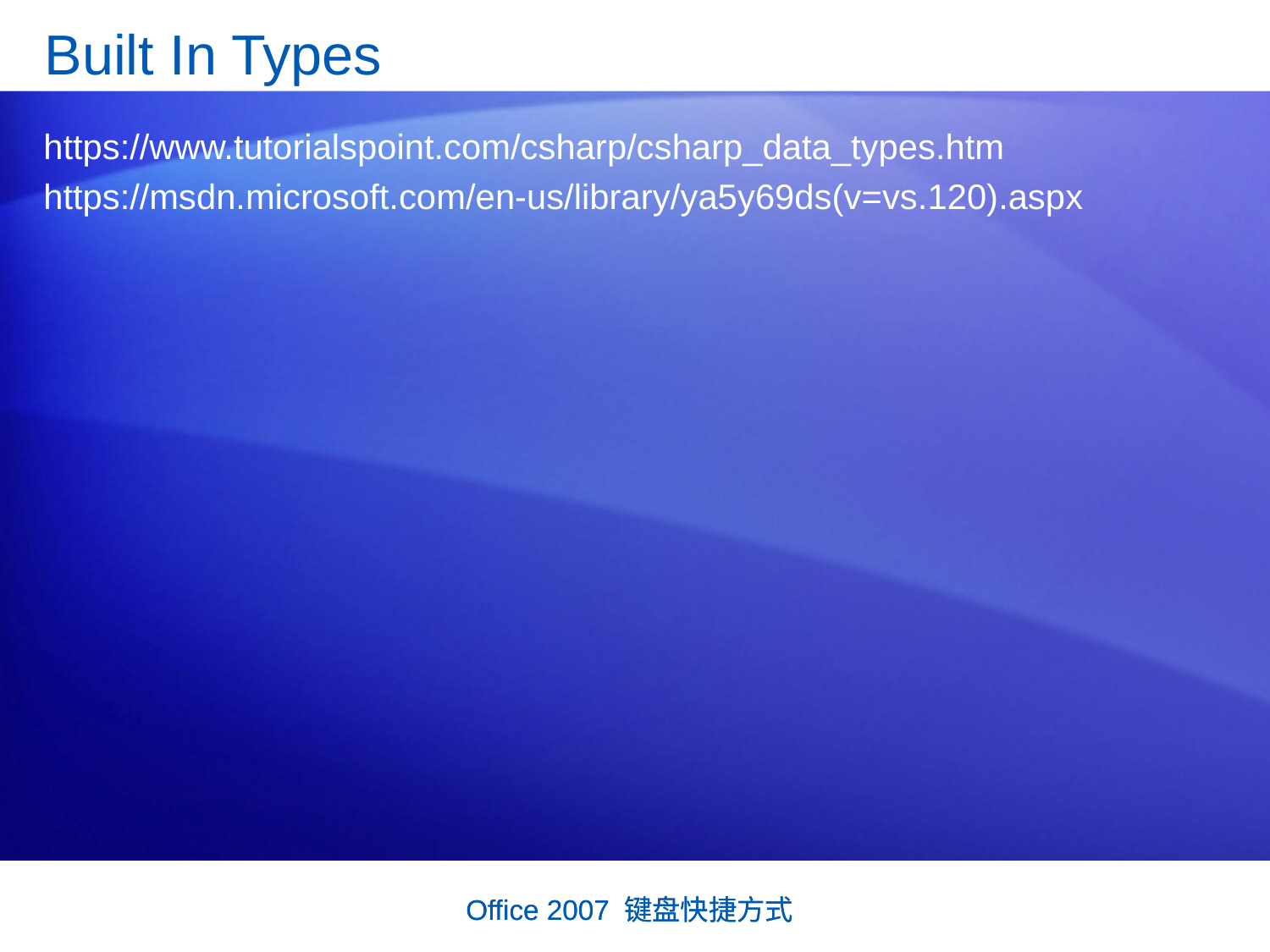

Built In Types
https://www.tutorialspoint.com/csharp/csharp_data_types.htm
https://msdn.microsoft.com/en-us/library/ya5y69ds(v=vs.120).aspx
Office 2007 键盘快捷方式
Office 2007 键盘快捷方式